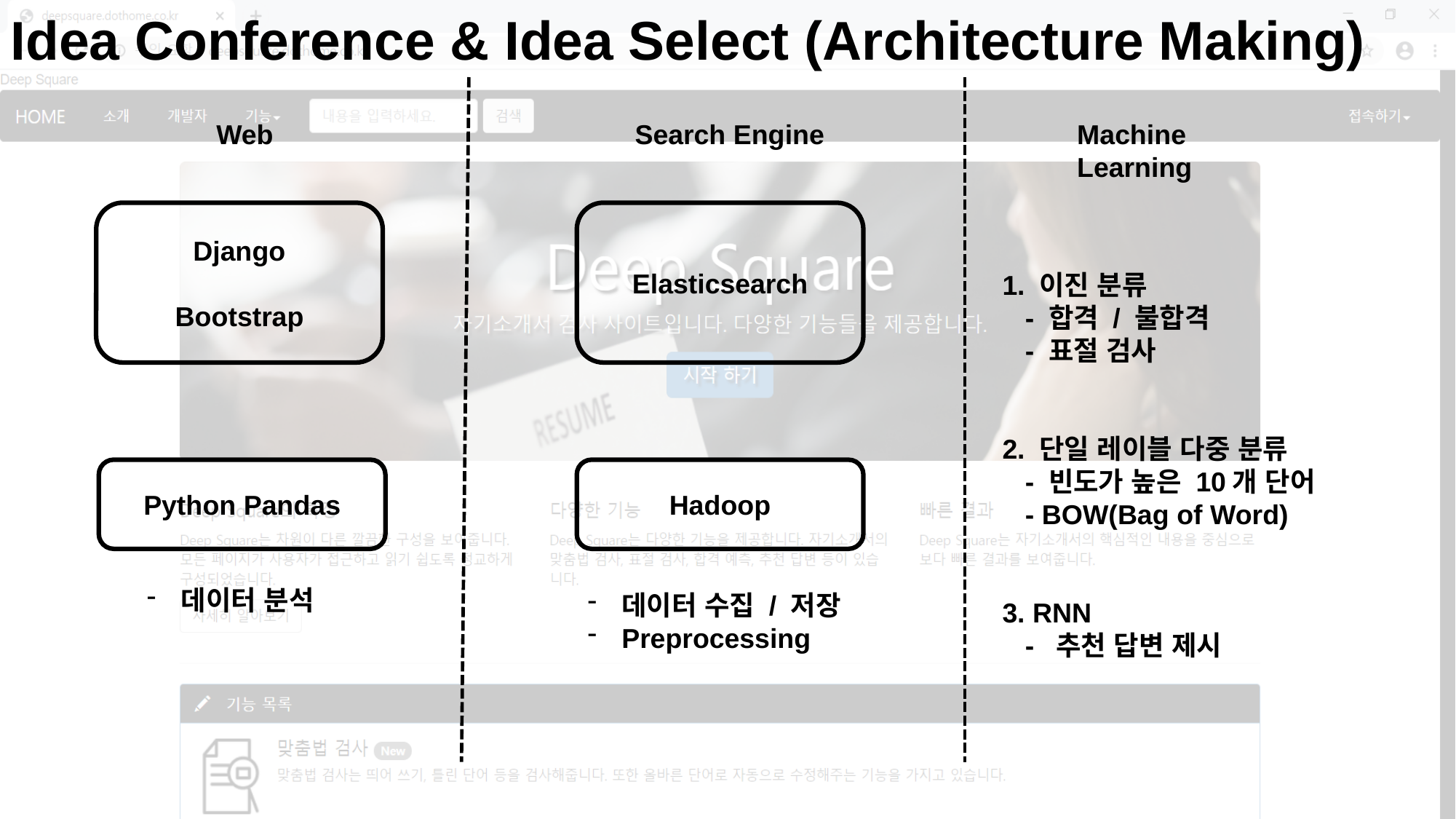

Idea Conference & Idea Select (Architecture Making)
Web
Search Engine
Machine Learning
Django

Bootstrap
Elasticsearch
1. 이진 분류
   - 합격 / 불합격
   - 표절 검사

2. 단일 레이블 다중 분류
   - 빈도가 높은 10개 단어
   - BOW(Bag of Word)

3. RNN
   -  추천 답변 제시

Python Pandas
Hadoop
데이터 분석
데이터 수집 / 저장
Preprocessing